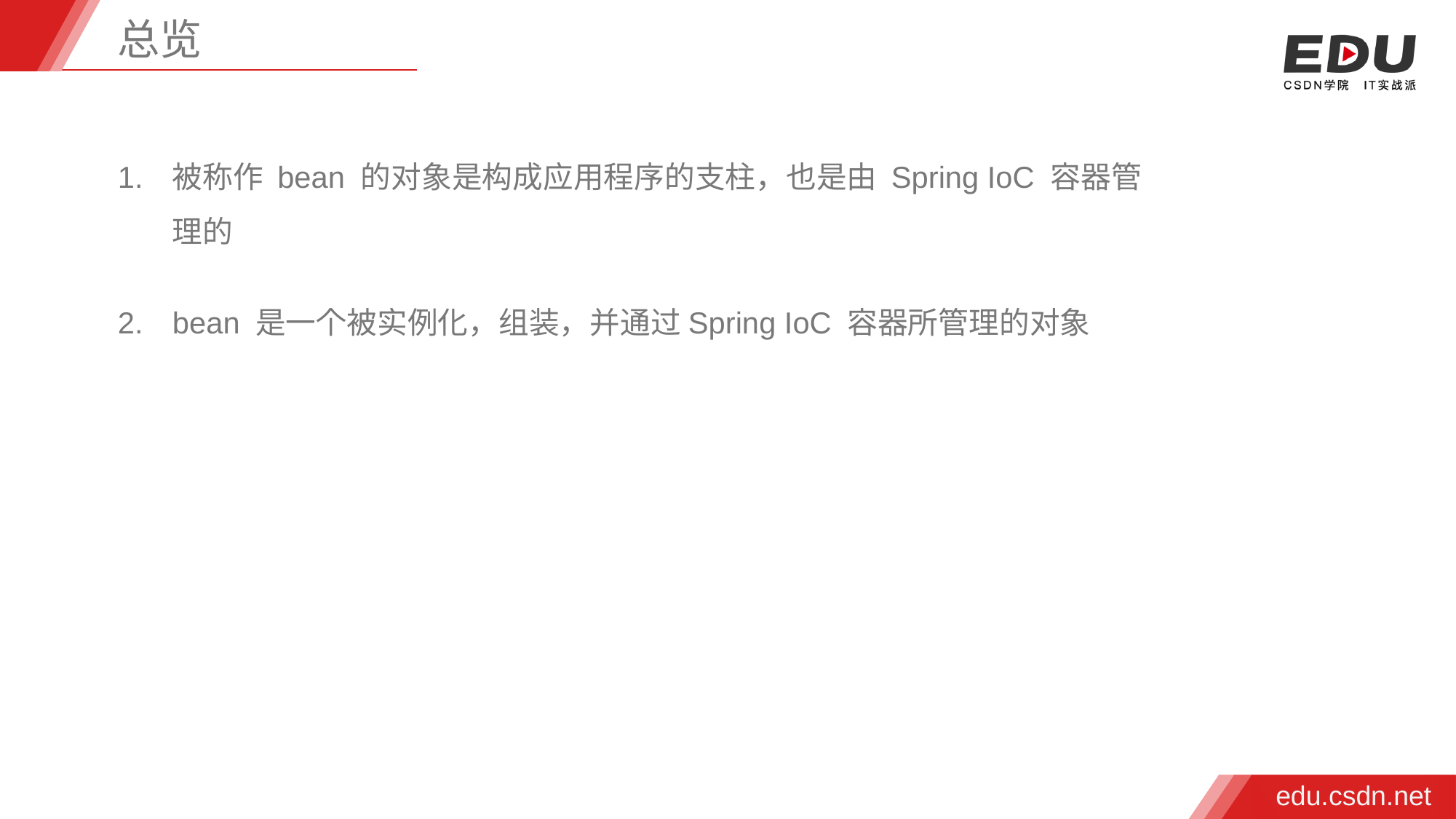

总览
被称作 bean 的对象是构成应用程序的支柱，也是由 Spring IoC 容器管理的
bean 是一个被实例化，组装，并通过Spring IoC 容器所管理的对象
edu.csdn.net